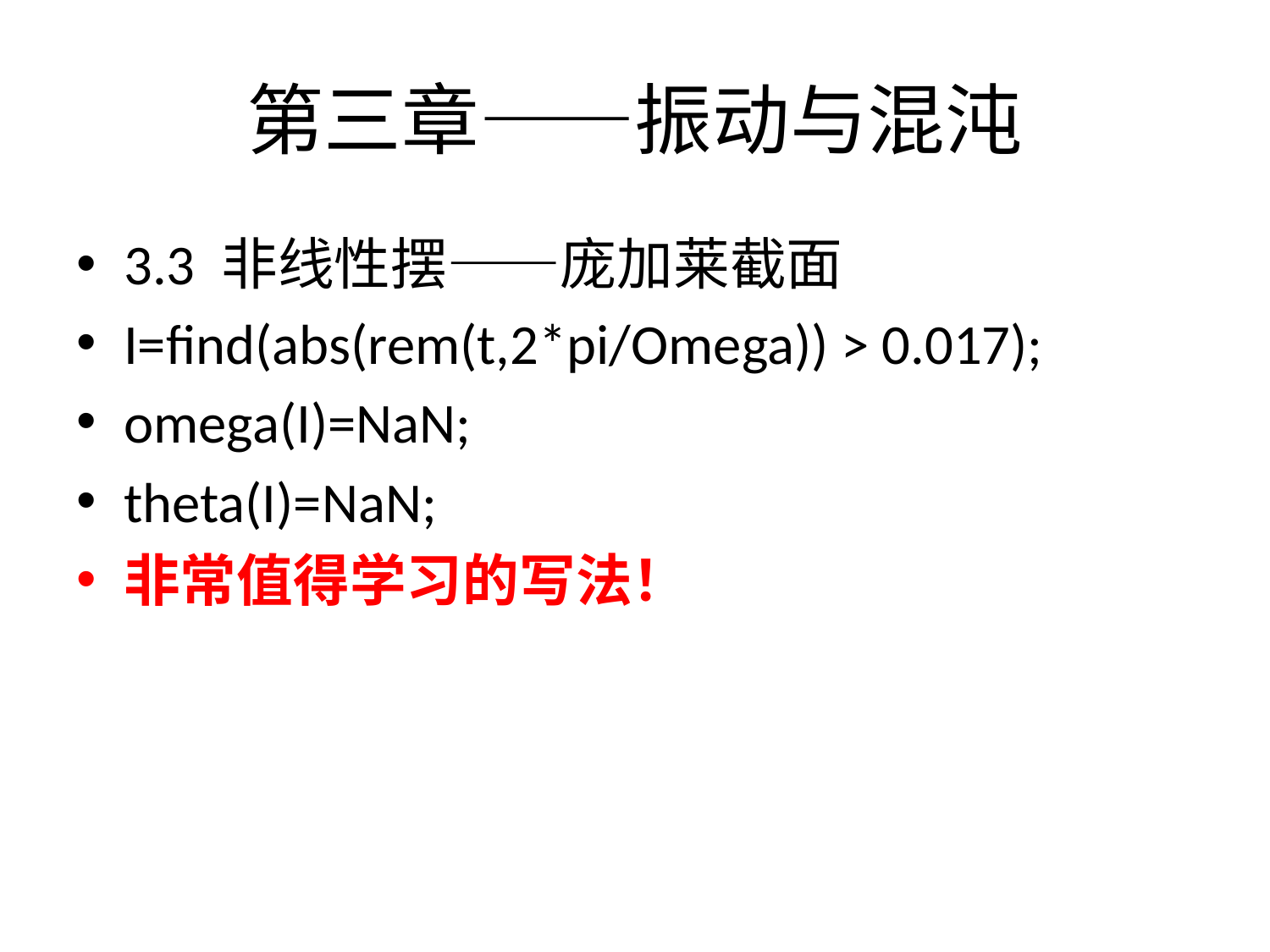

# 第三章——振动与混沌
3.3 非线性摆——庞加莱截面
I=find(abs(rem(t,2*pi/Omega)) > 0.017);
omega(I)=NaN;
theta(I)=NaN;
非常值得学习的写法！